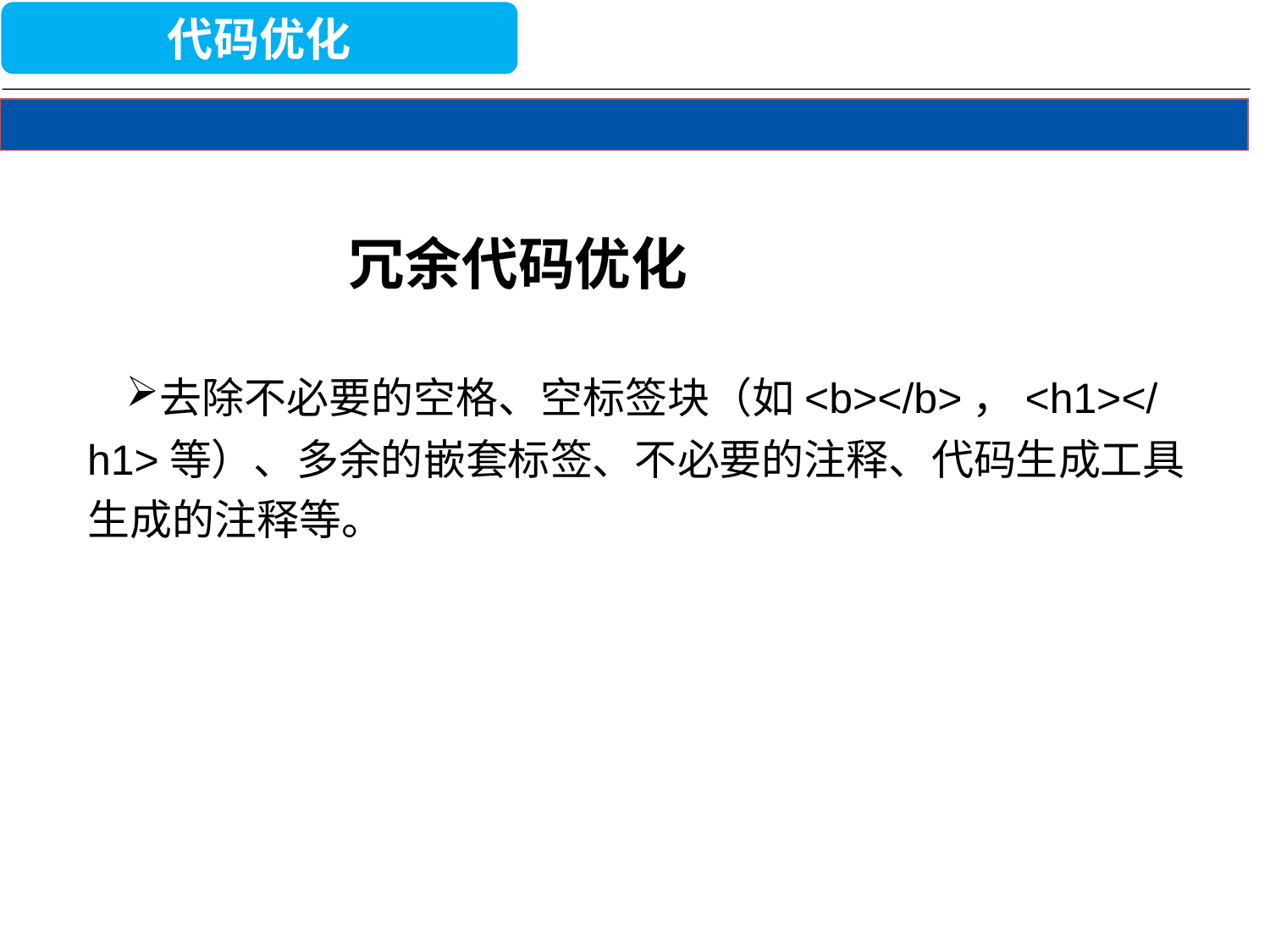

代码优化

                         冗余代码优化

去除不必要的空格、空标签块（如<b></b>，<h1></h1>等）、多余的嵌套标签、不必要的注释、代码生成工具生成的注释等。